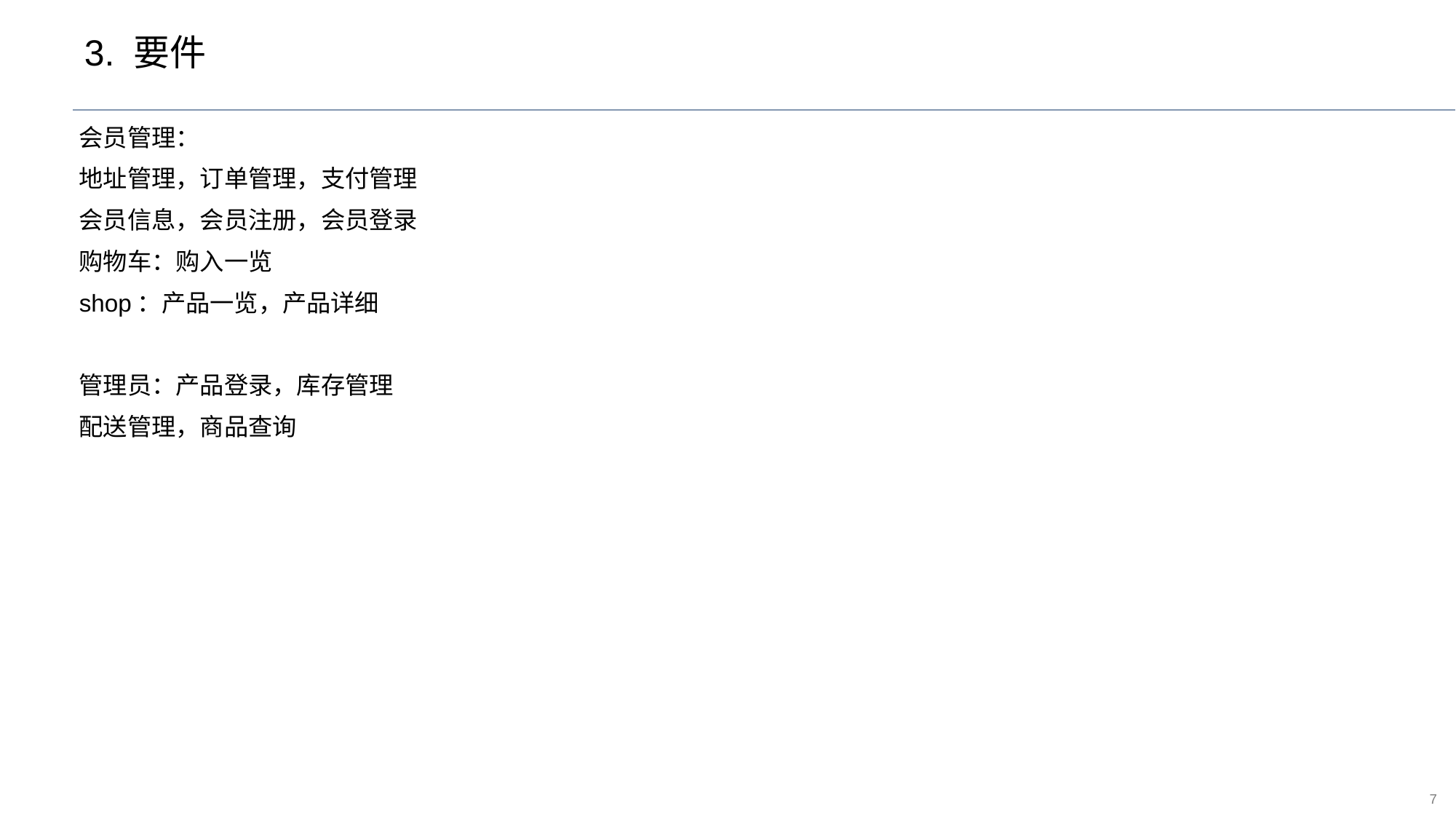

# 3. 要件
会员管理：
地址管理，订单管理，支付管理
会员信息，会员注册，会员登录
购物车：购入一览
shop：产品一览，产品详细

管理员：产品登录，库存管理
配送管理，商品查询